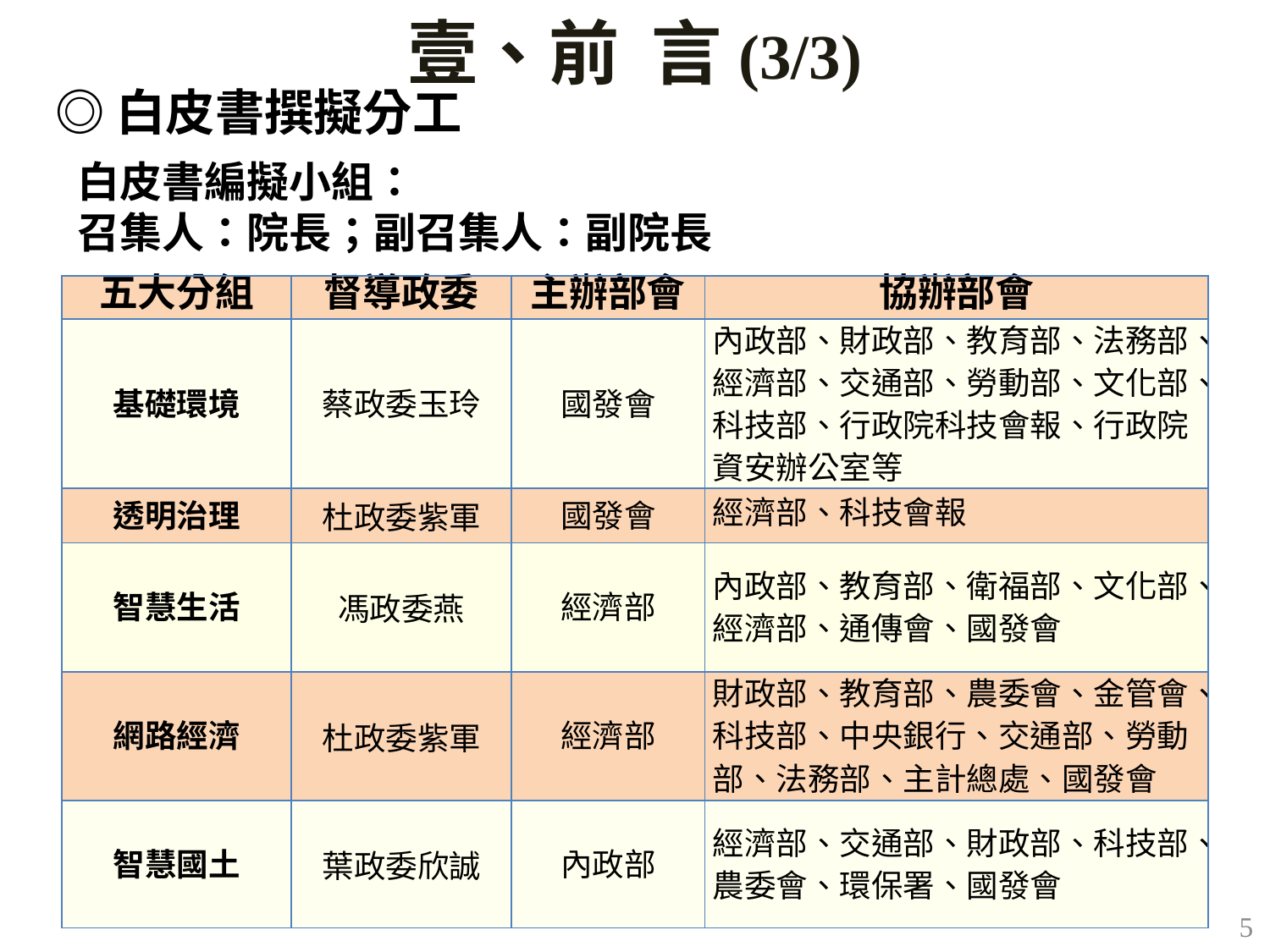

壹、前  言(3/3)
◎白皮書撰擬分工
白皮書編擬小組：
召集人：院長；副召集人：副院長
| 五大分組 | 督導政委 | 主辦部會 | 協辦部會 |
| --- | --- | --- | --- |
| 基礎環境 | 蔡政委玉玲 | 國發會 | 內政部、財政部、教育部、法務部、經濟部、交通部、勞動部、文化部、科技部、行政院科技會報、行政院資安辦公室等 |
| 透明治理 | 杜政委紫軍 | 國發會 | 經濟部、科技會報 |
| 智慧生活 | 馮政委燕 | 經濟部 | 內政部、教育部、衛福部、文化部、經濟部、通傳會、國發會 |
| 網路經濟 | 杜政委紫軍 | 經濟部 | 財政部、教育部、農委會、金管會、科技部、中央銀行、交通部、勞動部、法務部、主計總處、國發會 |
| 智慧國土 | 葉政委欣誠 | 內政部 | 經濟部、交通部、財政部、科技部、農委會、環保署、國發會 |
5